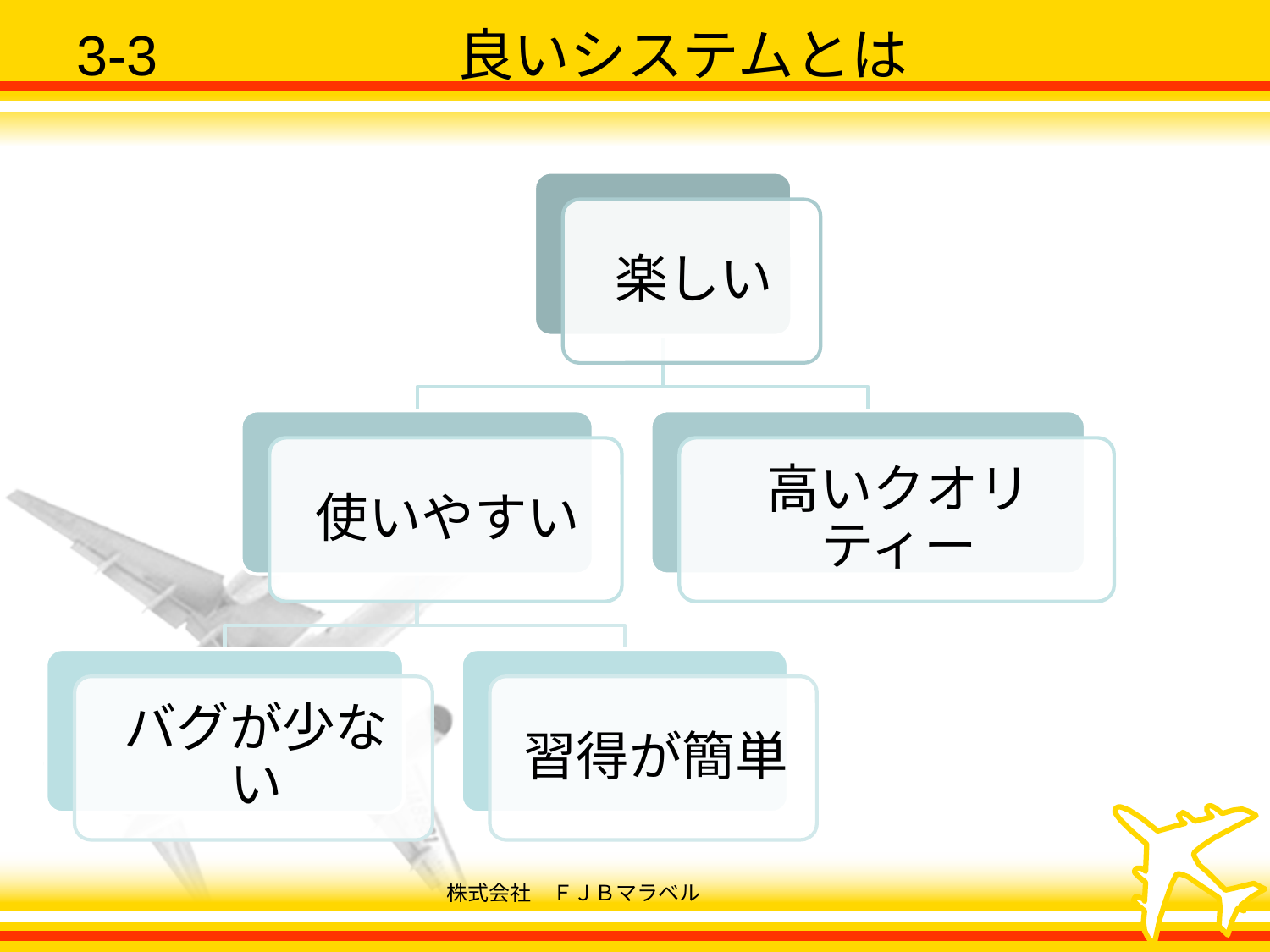

# 3-3			良いシステムとは
楽しい
使いやすい
バグが少ない
習得が簡単
高いクオリティー
株式会社　ＦＪＢマラベル